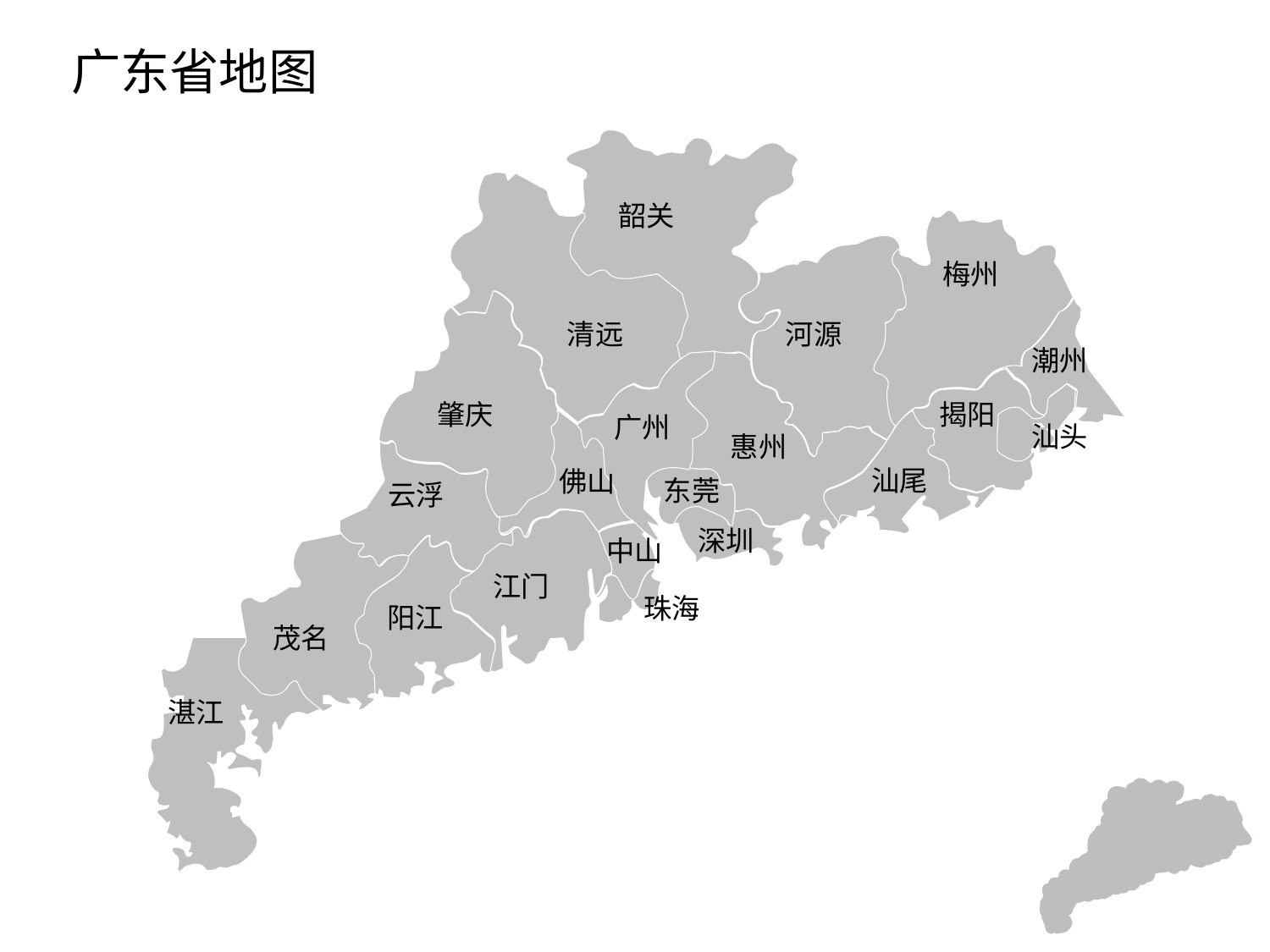

# 广东省地图

韶关

梅州

清远
河源
潮州

肇庆
揭阳
广州

汕头
惠州

汕尾
佛山
东莞
云浮

深圳

中山

江门
珠海
阳江
茂名

湛江